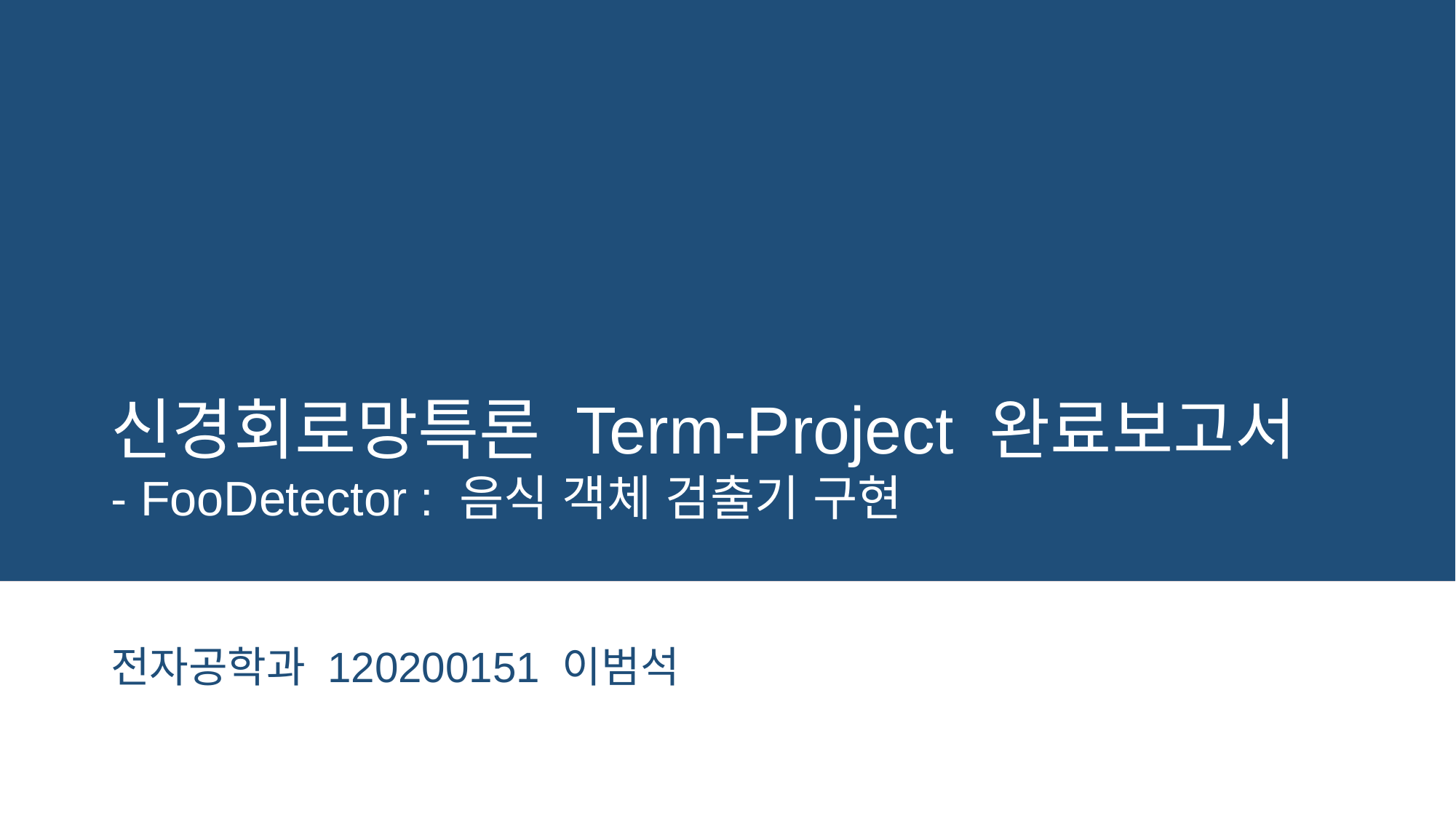

# 신경회로망특론 Term-Project 완료보고서 - FooDetector : 음식 객체 검출기 구현
전자공학과 120200151 이범석